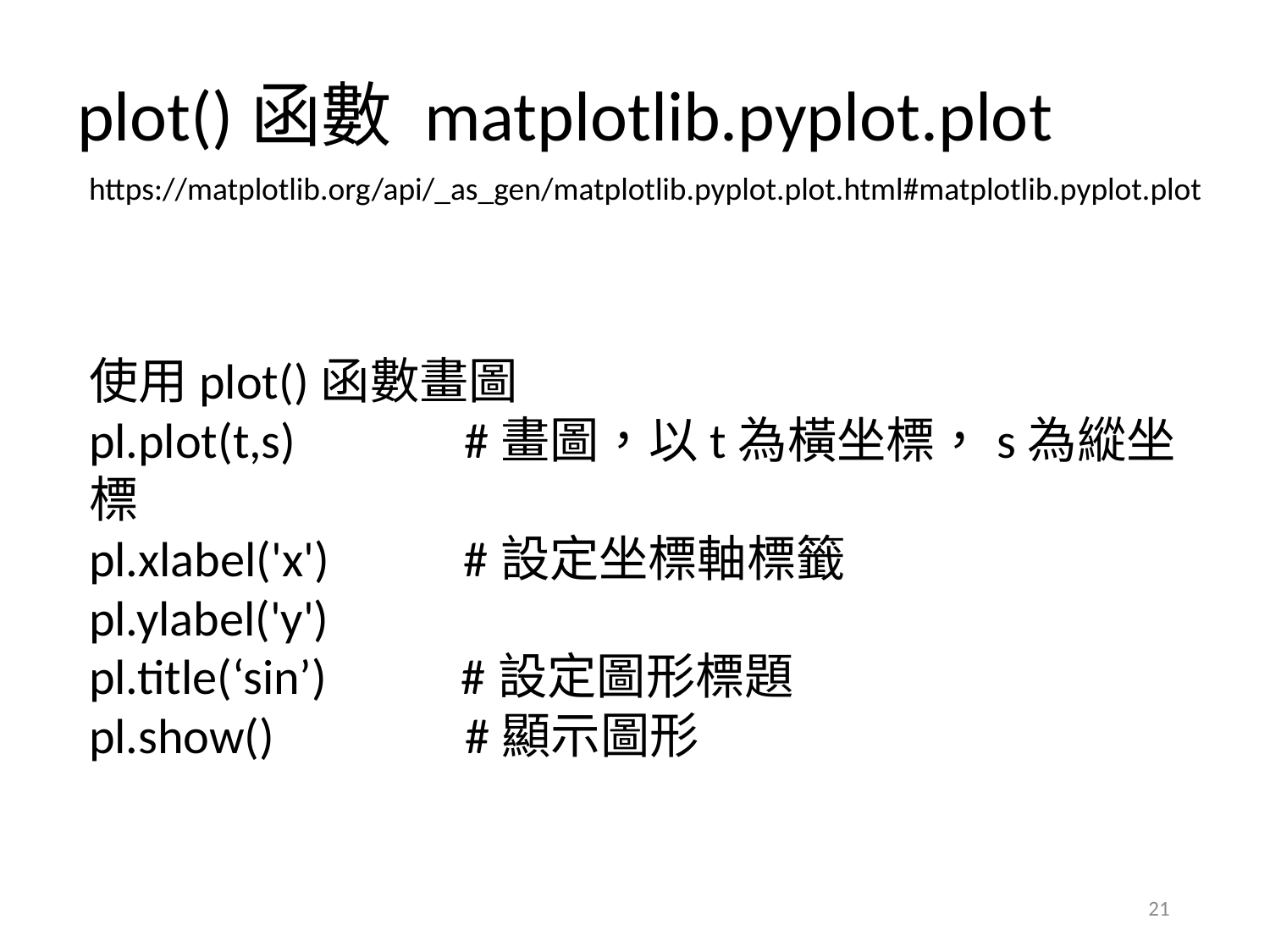

plot()函數 matplotlib.pyplot.plot
https://matplotlib.org/api/_as_gen/matplotlib.pyplot.plot.html#matplotlib.pyplot.plot
使用plot()函數畫圖
pl.plot(t,s)               #畫圖，以t為橫坐標，s為縱坐標
pl.xlabel('x')            #設定坐標軸標籤
pl.ylabel('y')
pl.title(‘sin’)            #設定圖形標題
pl.show()                 #顯示圖形
21